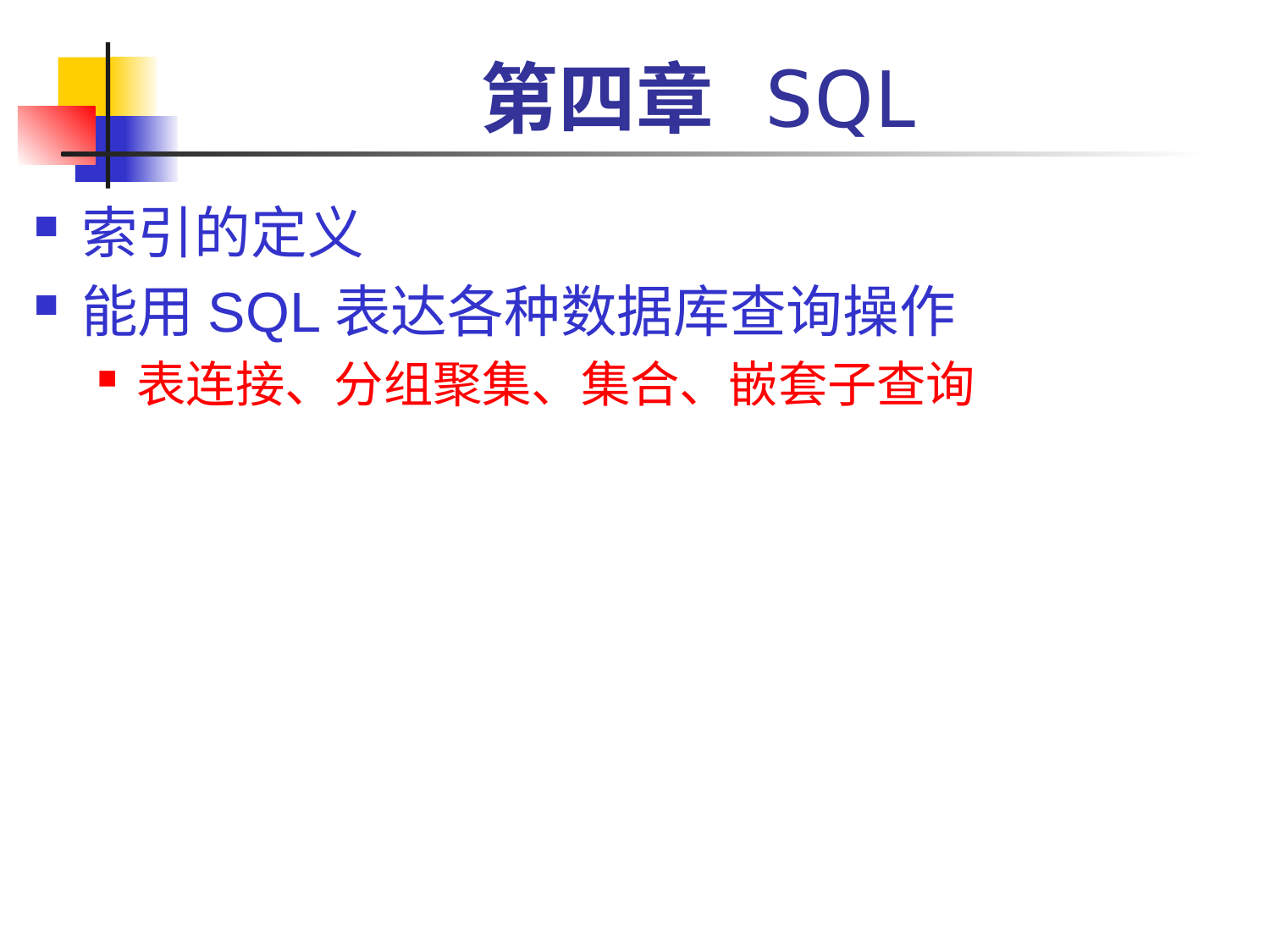

# 第四章  SQL
索引的定义
能用SQL表达各种数据库查询操作
表连接、分组聚集、集合、嵌套子查询